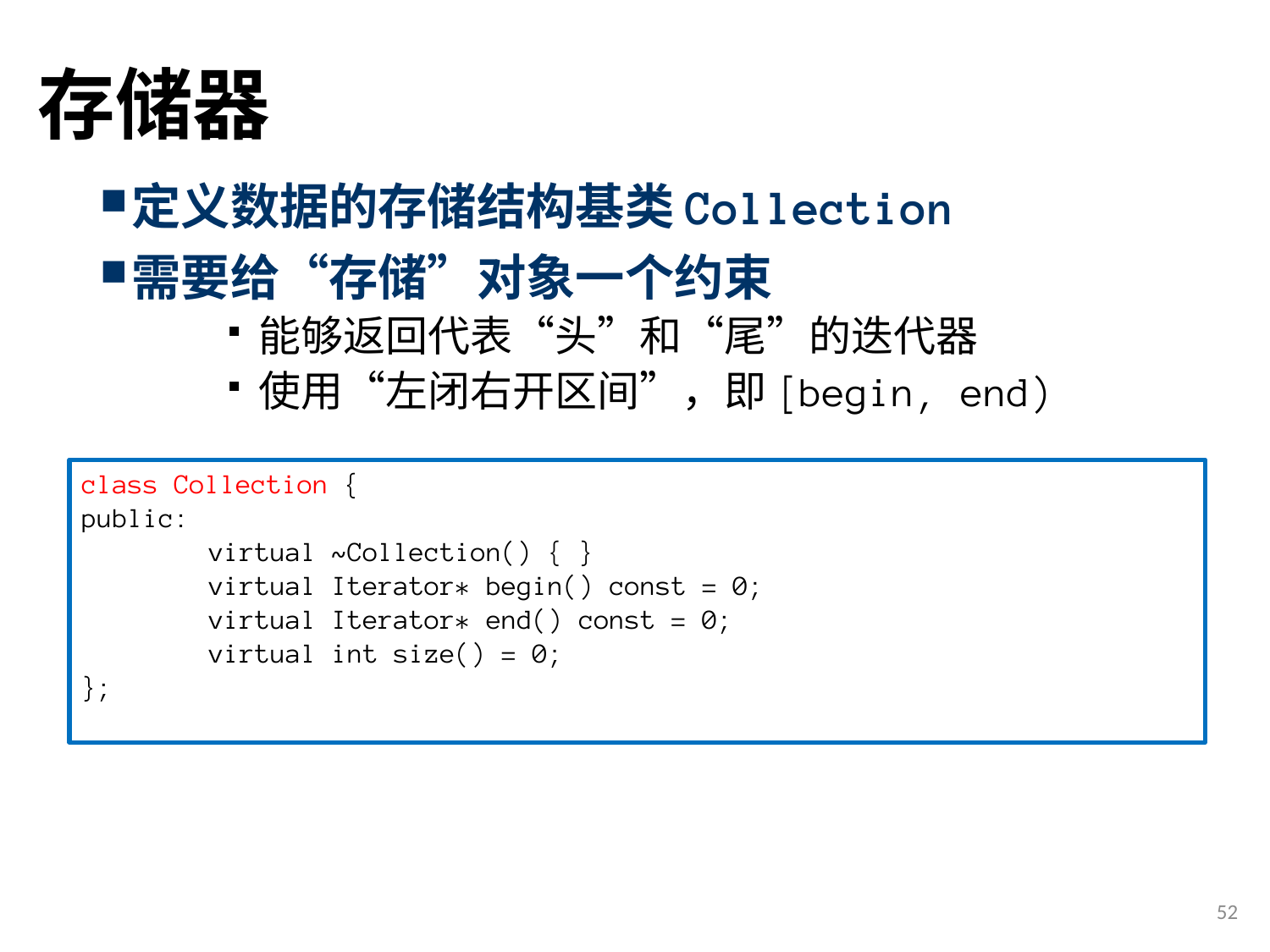

# 存储器
定义数据的存储结构基类Collection
需要给“存储”对象一个约束
能够返回代表“头”和“尾”的迭代器
使用“左闭右开区间”，即[begin, end)
class Collection {
public:
	virtual ~Collection() { }
	virtual Iterator* begin() const = 0;
	virtual Iterator* end() const = 0;
	virtual int size() = 0;
};

52